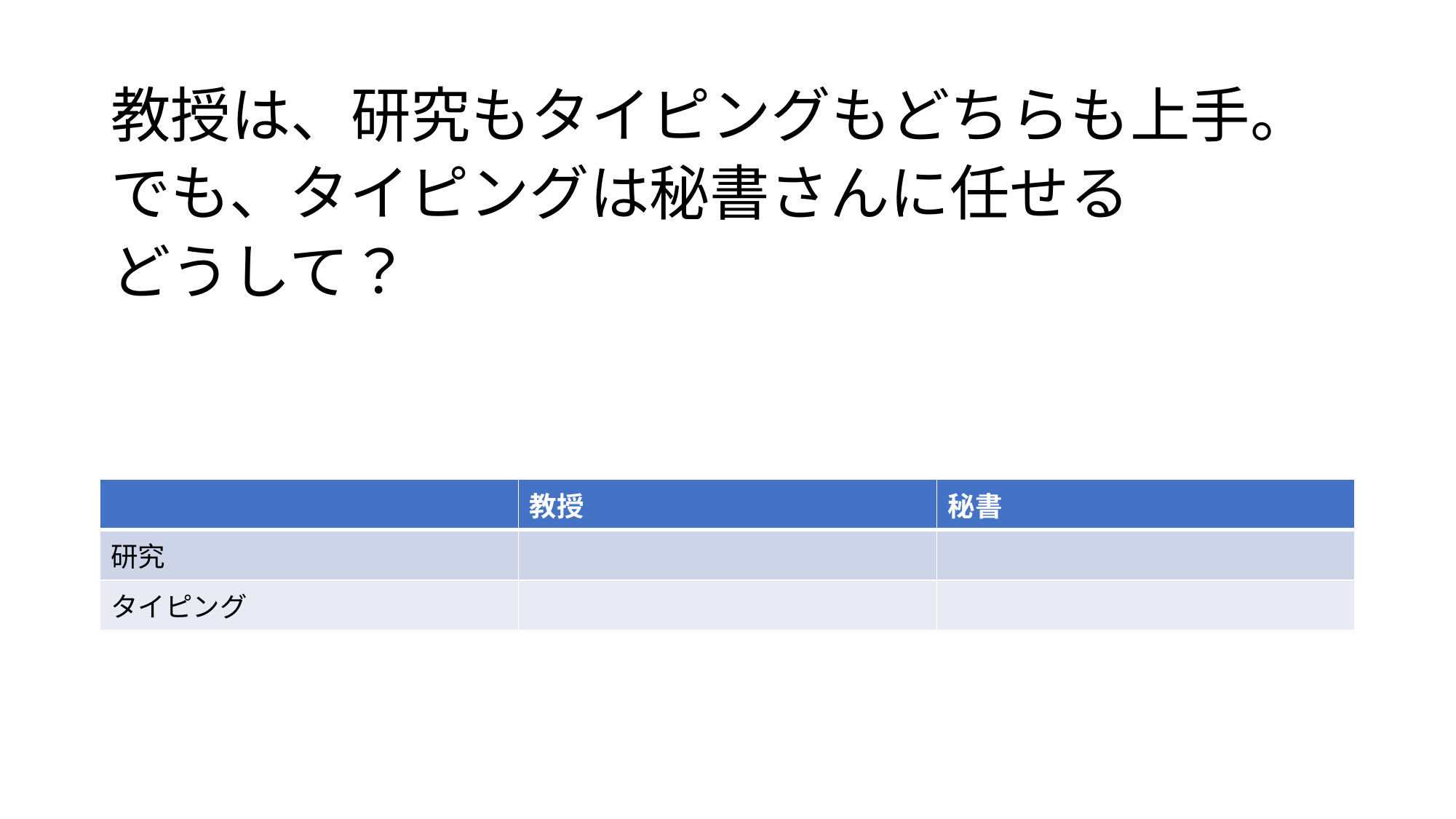

# 教授は、研究もタイピングもどちらも上手。 でも、タイピングは秘書さんに任せる どうして？
|  | 教授 | 秘書 |
| --- | --- | --- |
| 研究 |  |  |
| タイピング |  |  |